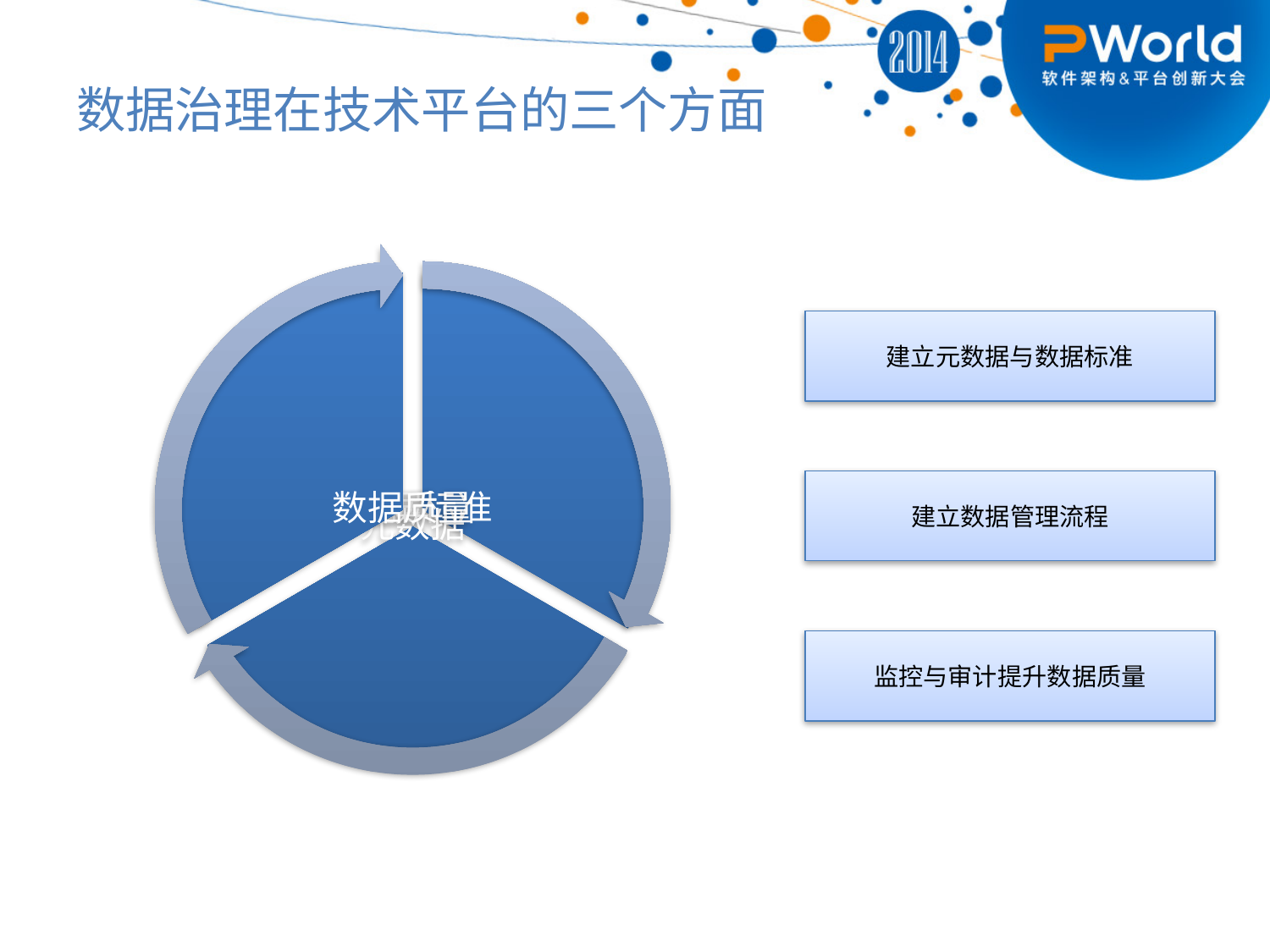

# 数据治理在技术平台的三个方面
数据标准
元数据
数据质量
建立元数据与数据标准
建立数据管理流程
监控与审计提升数据质量